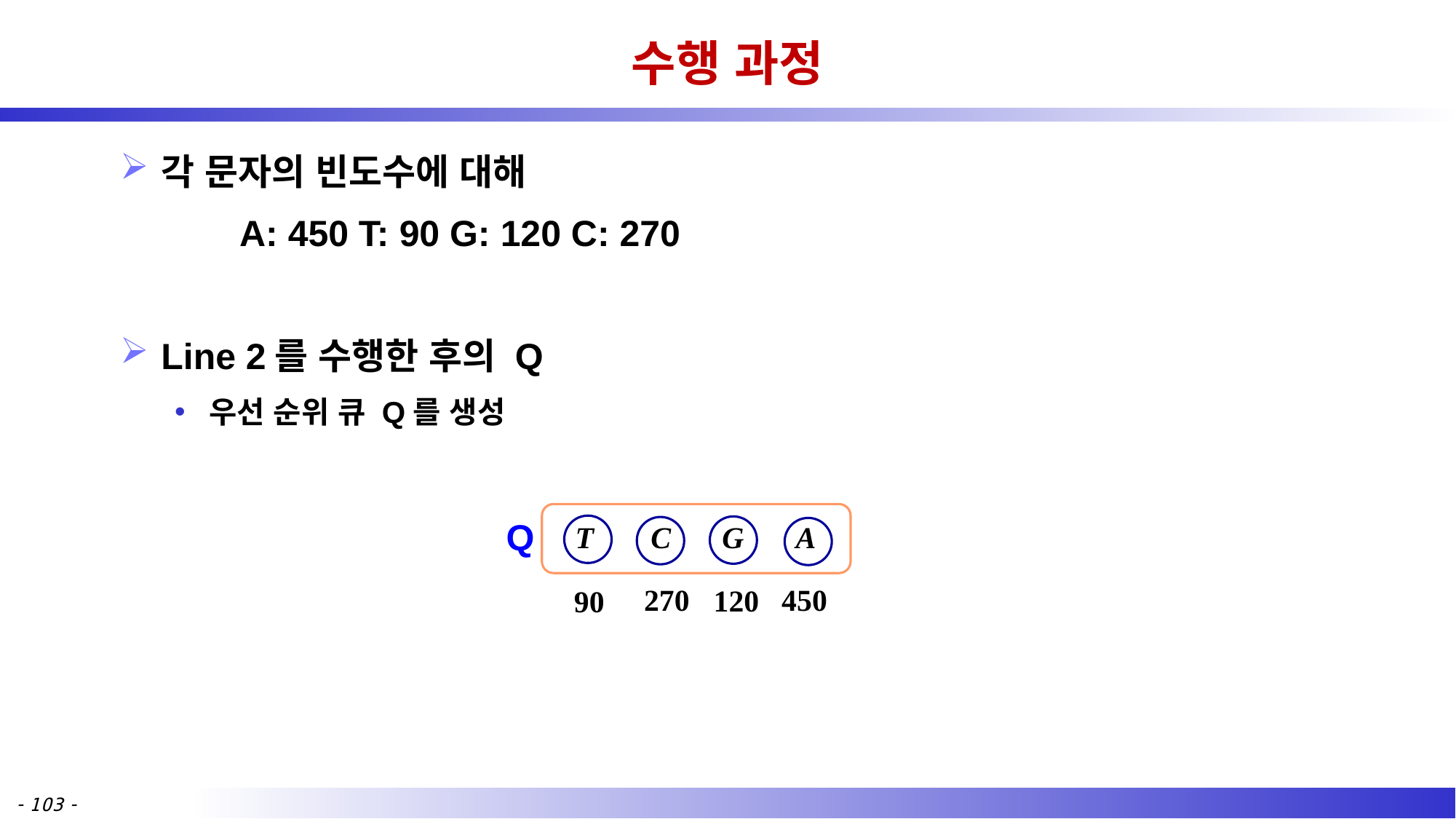

# 수행 과정
각 문자의 빈도수에 대해
	 A: 450 T: 90 G: 120 C: 270

Line 2를 수행한 후의 Q
우선 순위 큐 Q를 생성

Q
T
C
G
A

270
450
120
90
- 103 -